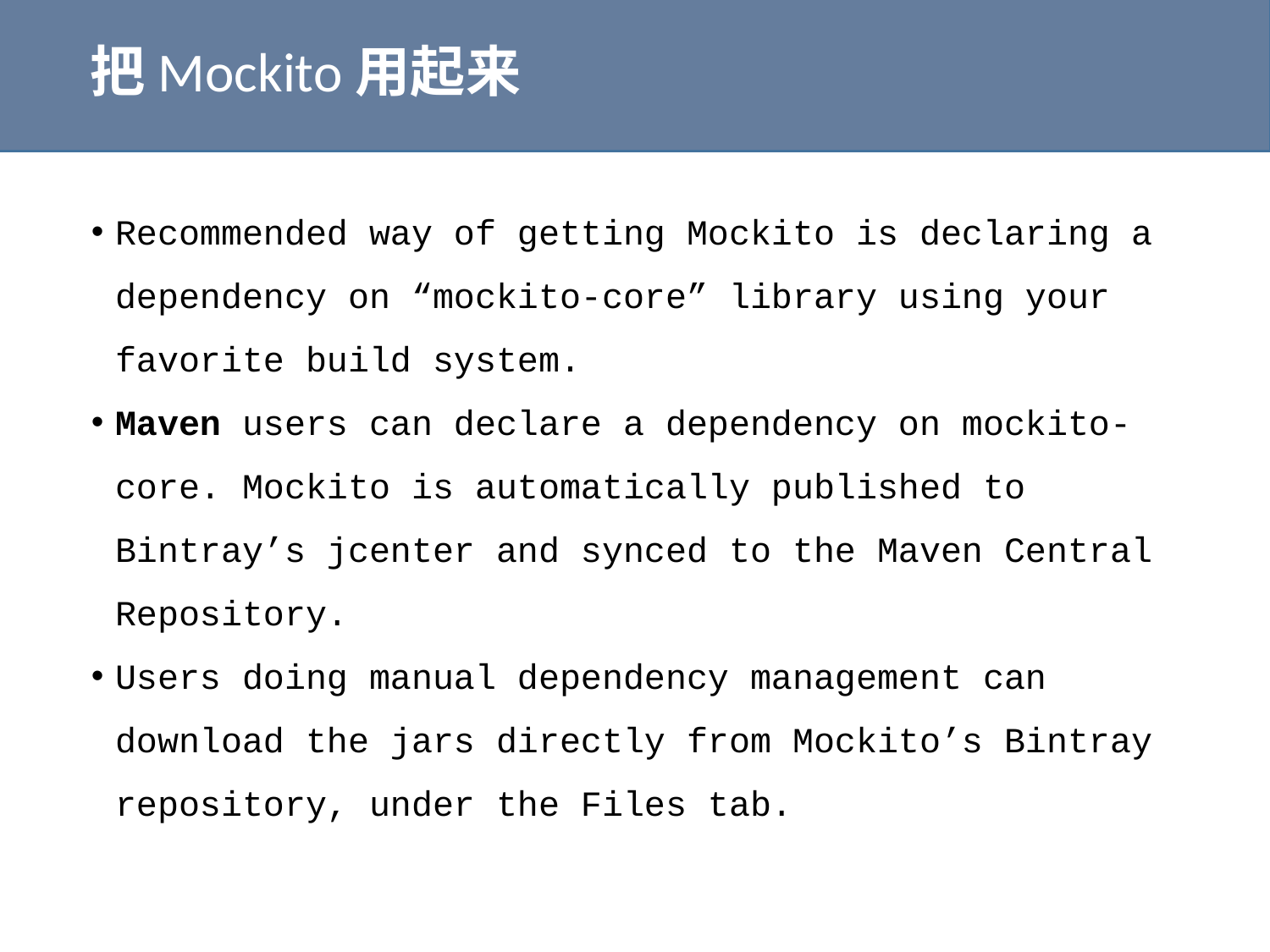

# 把Mockito用起来
Recommended way of getting Mockito is declaring a dependency on “mockito-core” library using your favorite build system.
Maven users can declare a dependency on mockito-core. Mockito is automatically published to Bintray’s jcenter and synced to the Maven Central Repository.
Users doing manual dependency management can download the jars directly from Mockito’s Bintray repository, under the Files tab.